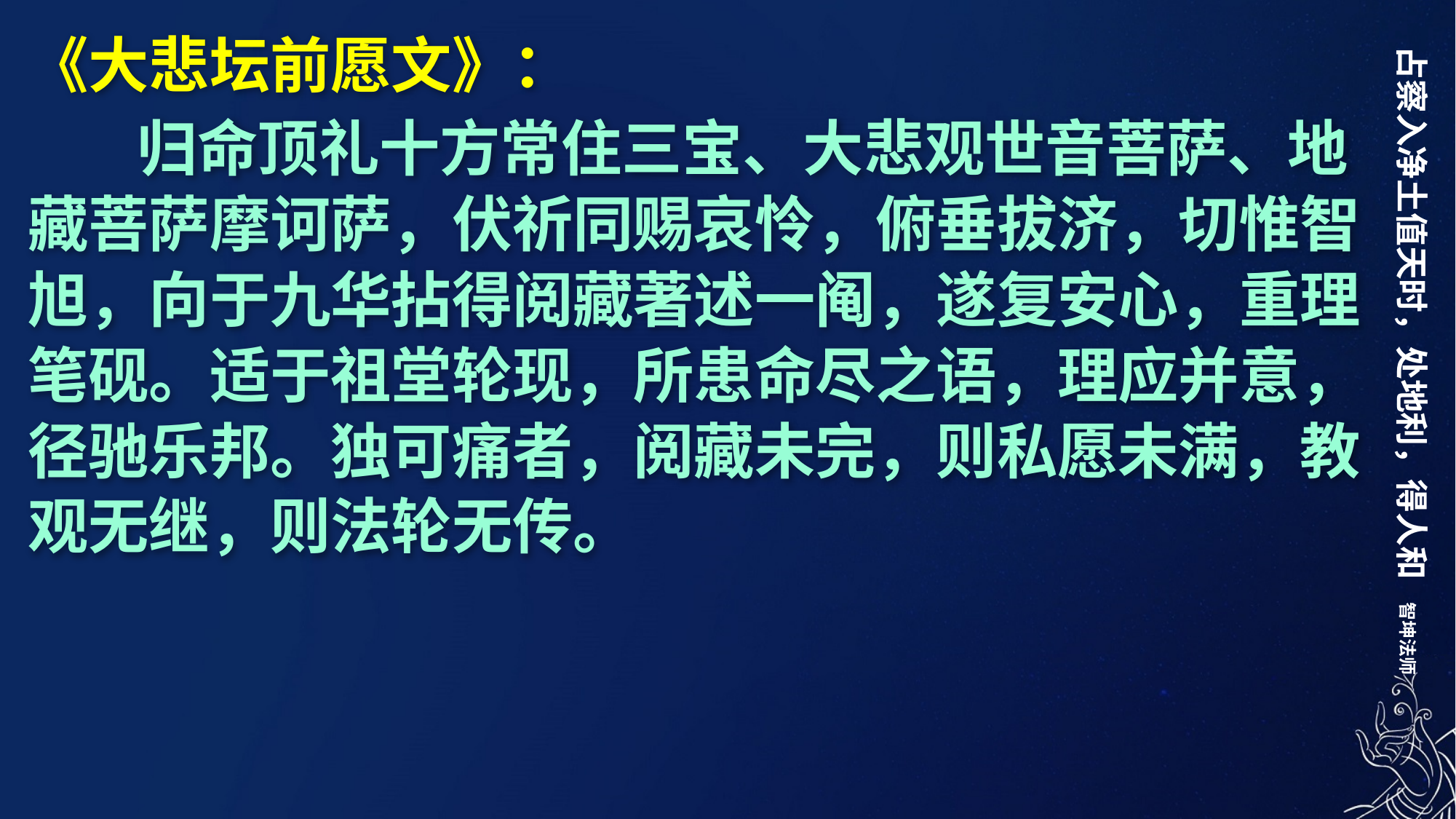

《大悲坛前愿文》：
	归命顶礼十方常住三宝、大悲观世音菩萨、地藏菩萨摩诃萨，伏祈同赐哀怜，俯垂拔济，切惟智旭，向于九华拈得阅藏著述一阄，遂复安心，重理笔砚。适于祖堂轮现，所患命尽之语，理应并意，径驰乐邦。独可痛者，阅藏未完，则私愿未满，教观无继，则法轮无传。